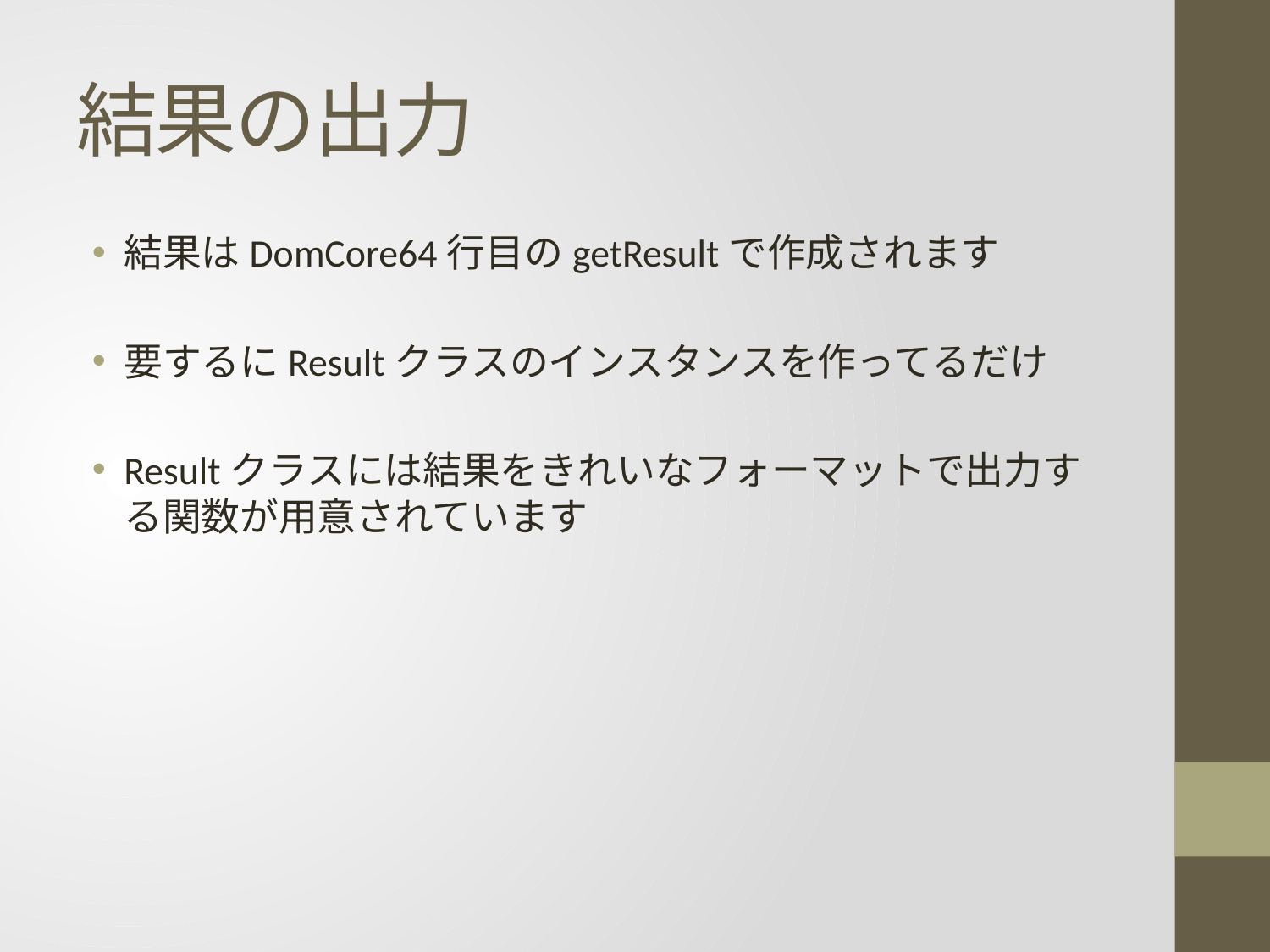

# 結果の出力
結果はDomCore64行目のgetResultで作成されます

要するにResultクラスのインスタンスを作ってるだけ

Resultクラスには結果をきれいなフォーマットで出力する関数が用意されています